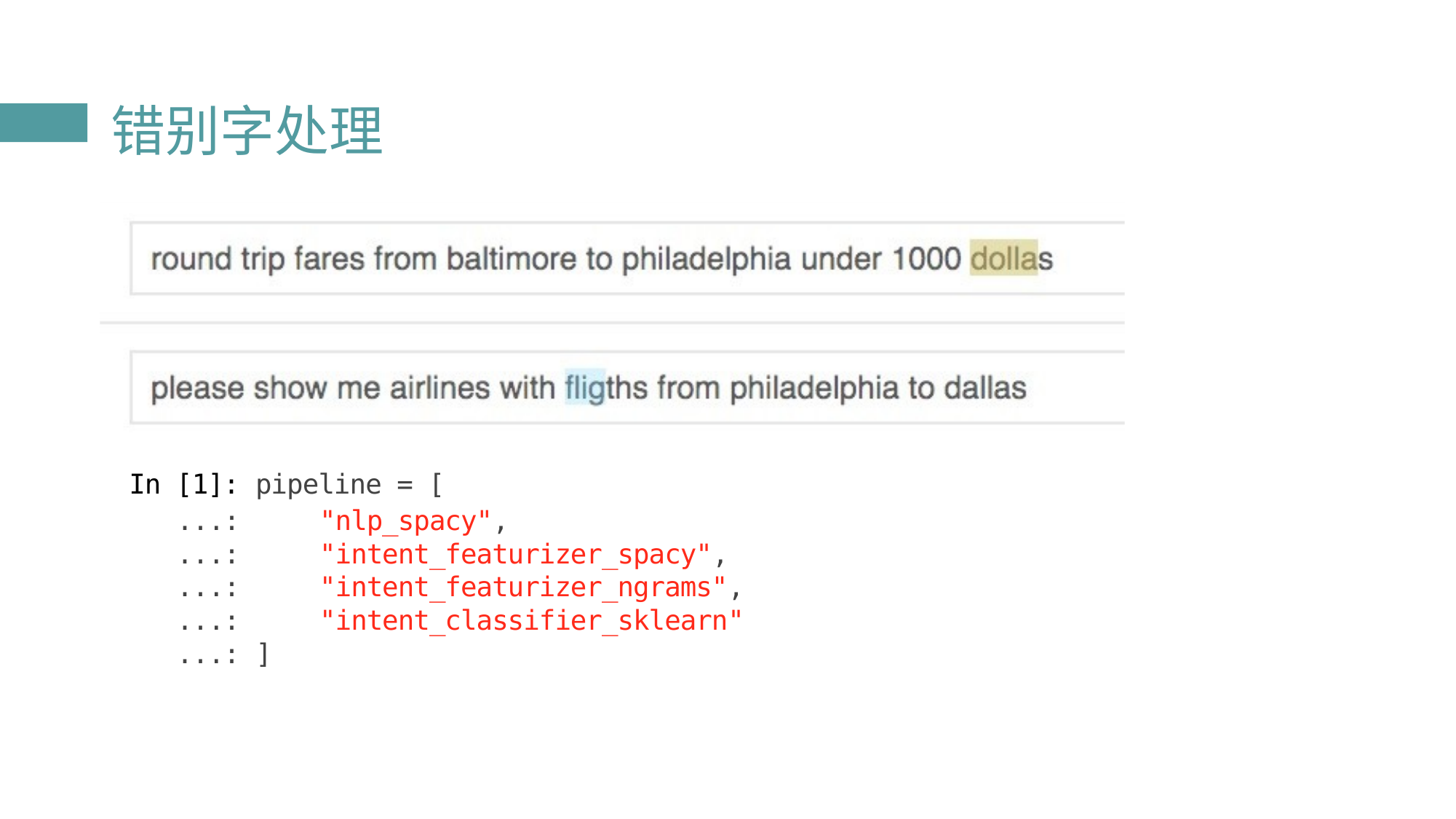

# 错别字处理

In [1]: pipeline = [
   ...:    "nlp_spacy",
   ...:    "intent_featurizer_spacy",
   ...:    "intent_featurizer_ngrams",
   ...:    "intent_classifier_sklearn"
   ...: ]